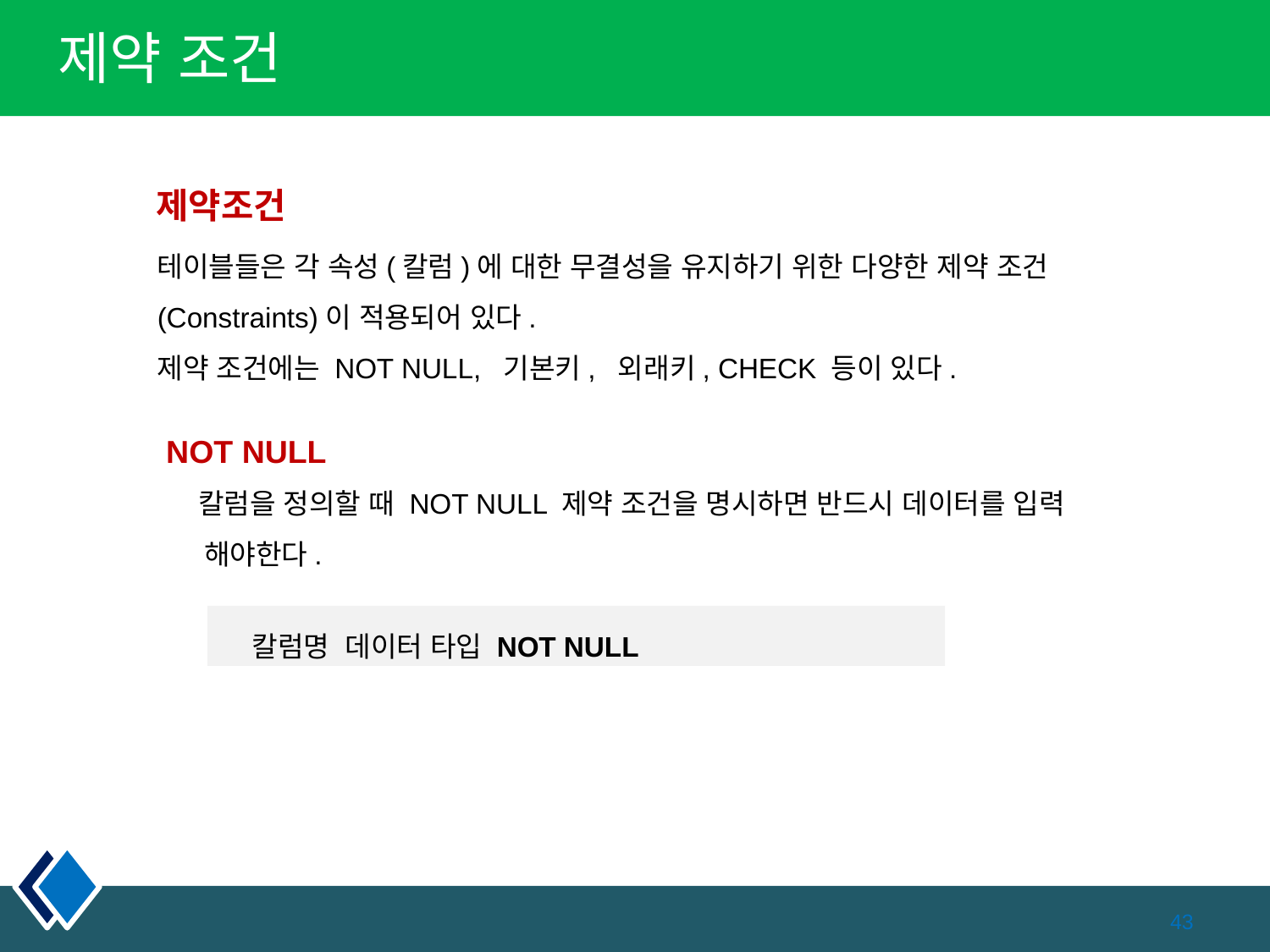

# 제약 조건
  제약조건
테이블들은 각 속성(칼럼)에 대한 무결성을 유지하기 위한 다양한 제약 조건(Constraints)이 적용되어 있다.
제약 조건에는 NOT NULL,  기본키,  외래키, CHECK 등이 있다.
NOT NULL
    칼럼을 정의할 때 NOT NULL 제약 조건을 명시하면 반드시 데이터를 입력
    해야한다.
    칼럼명  데이터 타입 NOT NULL
43